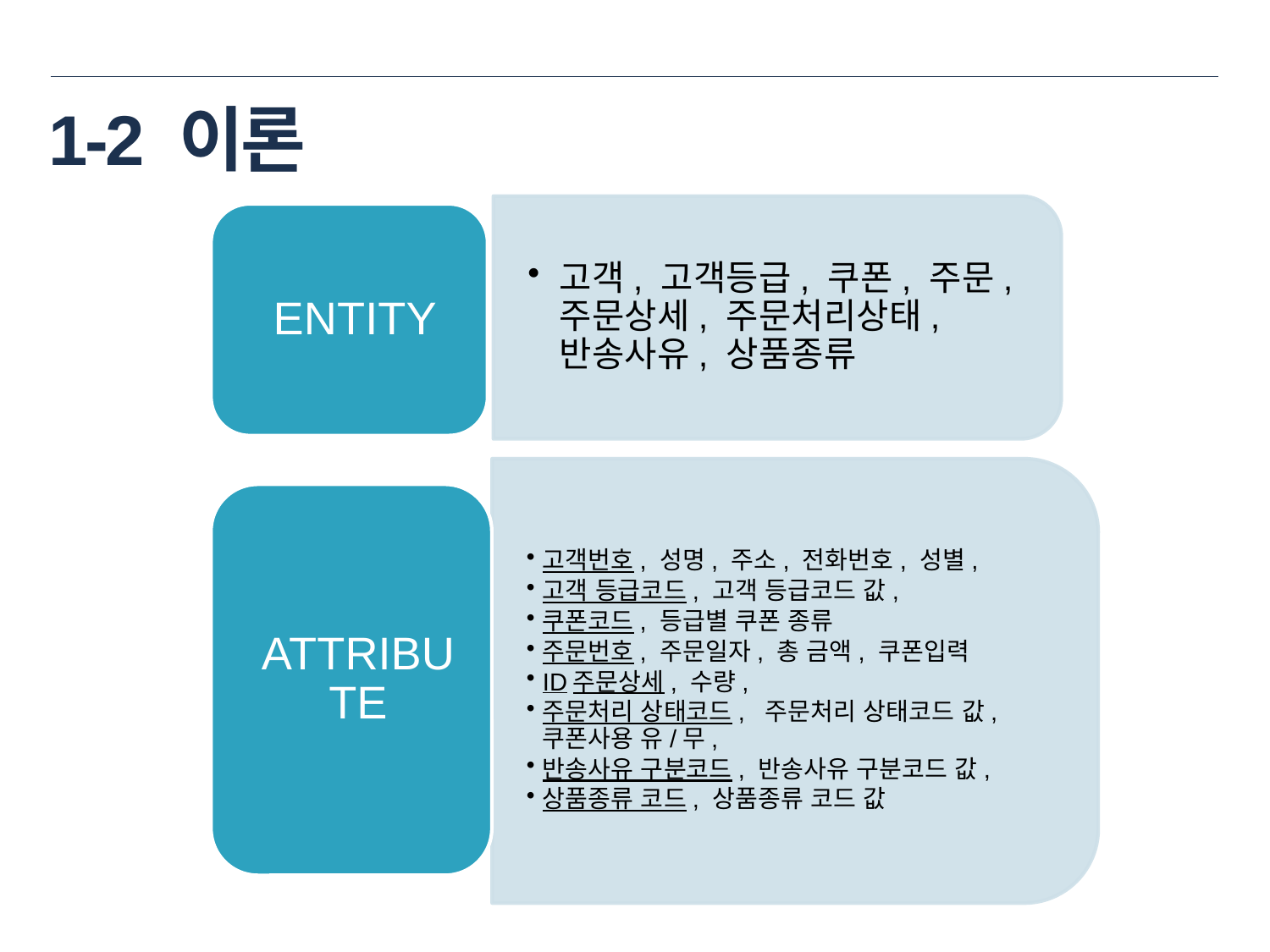

# 1-2 이론
고객, 고객등급, 쿠폰, 주문, 주문상세, 주문처리상태,    반송사유, 상품종류
ENTITY
고객번호, 성명, 주소, 전화번호, 성별,
고객 등급코드, 고객 등급코드 값,
쿠폰코드, 등급별 쿠폰 종류
주문번호, 주문일자, 총 금액, 쿠폰입력
ID주문상세, 수량,
주문처리 상태코드,  주문처리 상태코드 값, 쿠폰사용 유/무,
반송사유 구분코드, 반송사유 구분코드 값,
상품종류 코드, 상품종류 코드 값
ATTRIBUTE